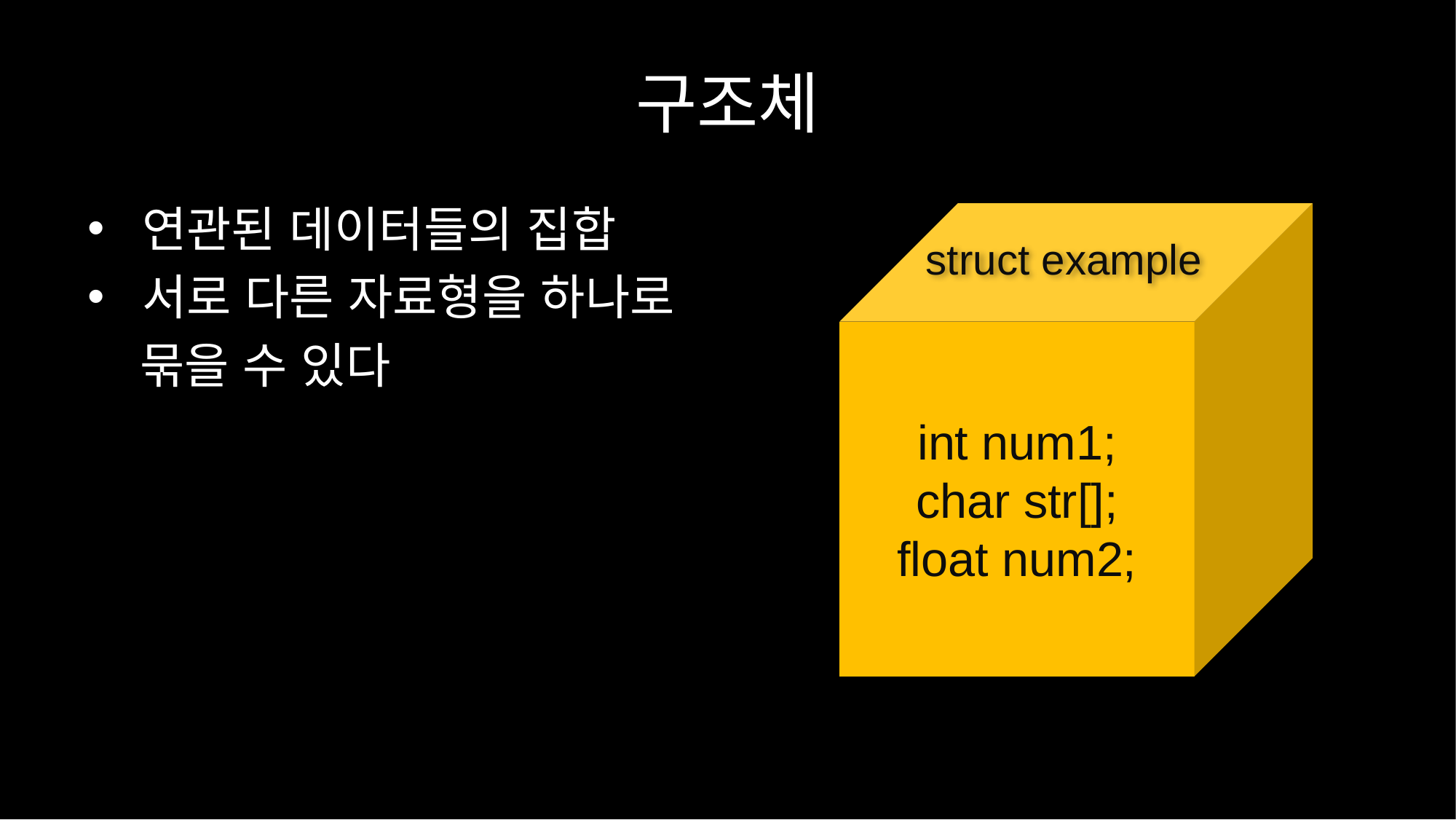

# 구조체
연관된 데이터들의 집합
서로 다른 자료형을 하나로
   묶을 수 있다
int num1;
char str[];
float num2;
struct example